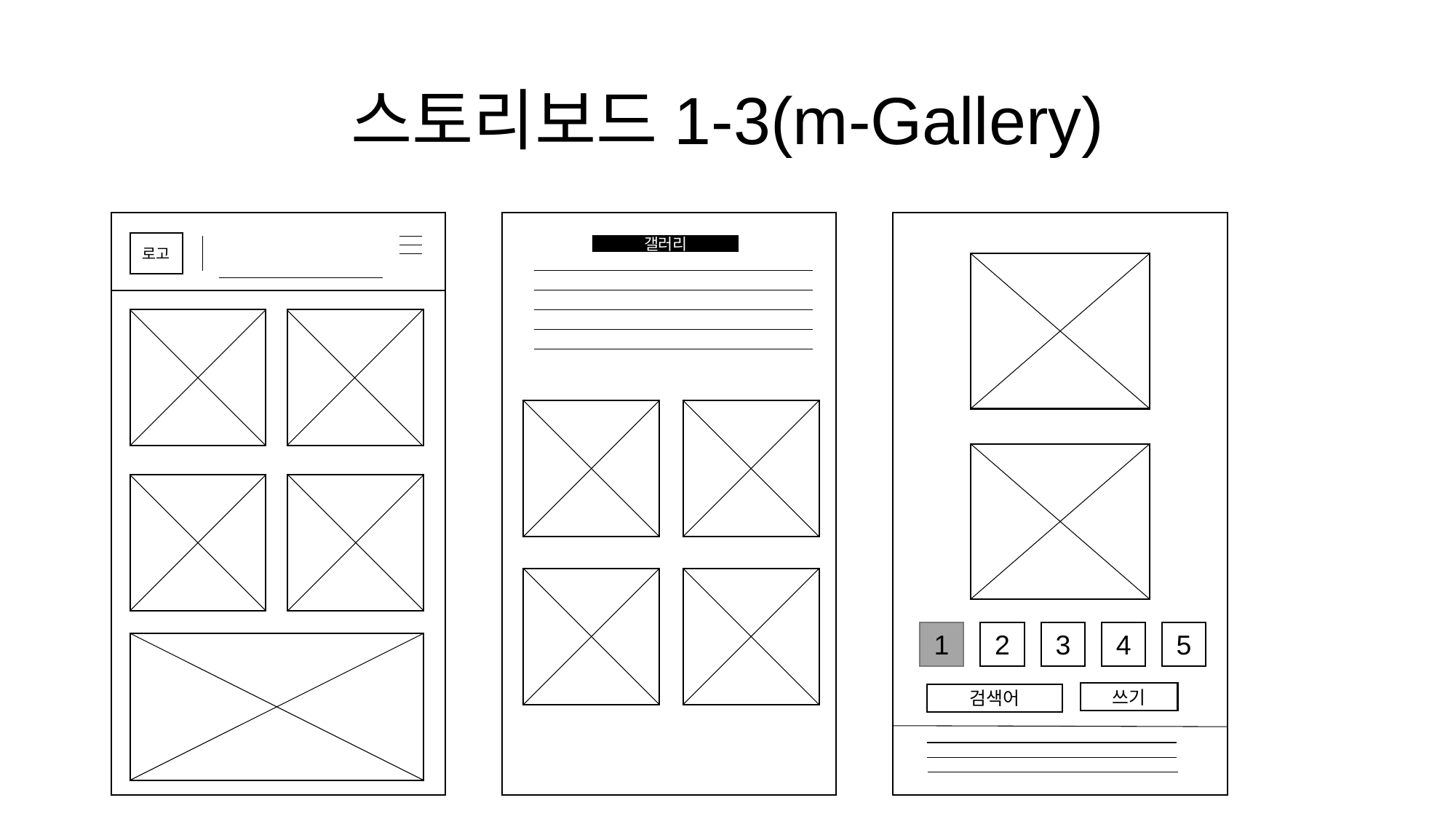

# 스토리보드1-3(m-Gallery)

로고
갤러리

1
2
3
4
5
쓰기
검색어